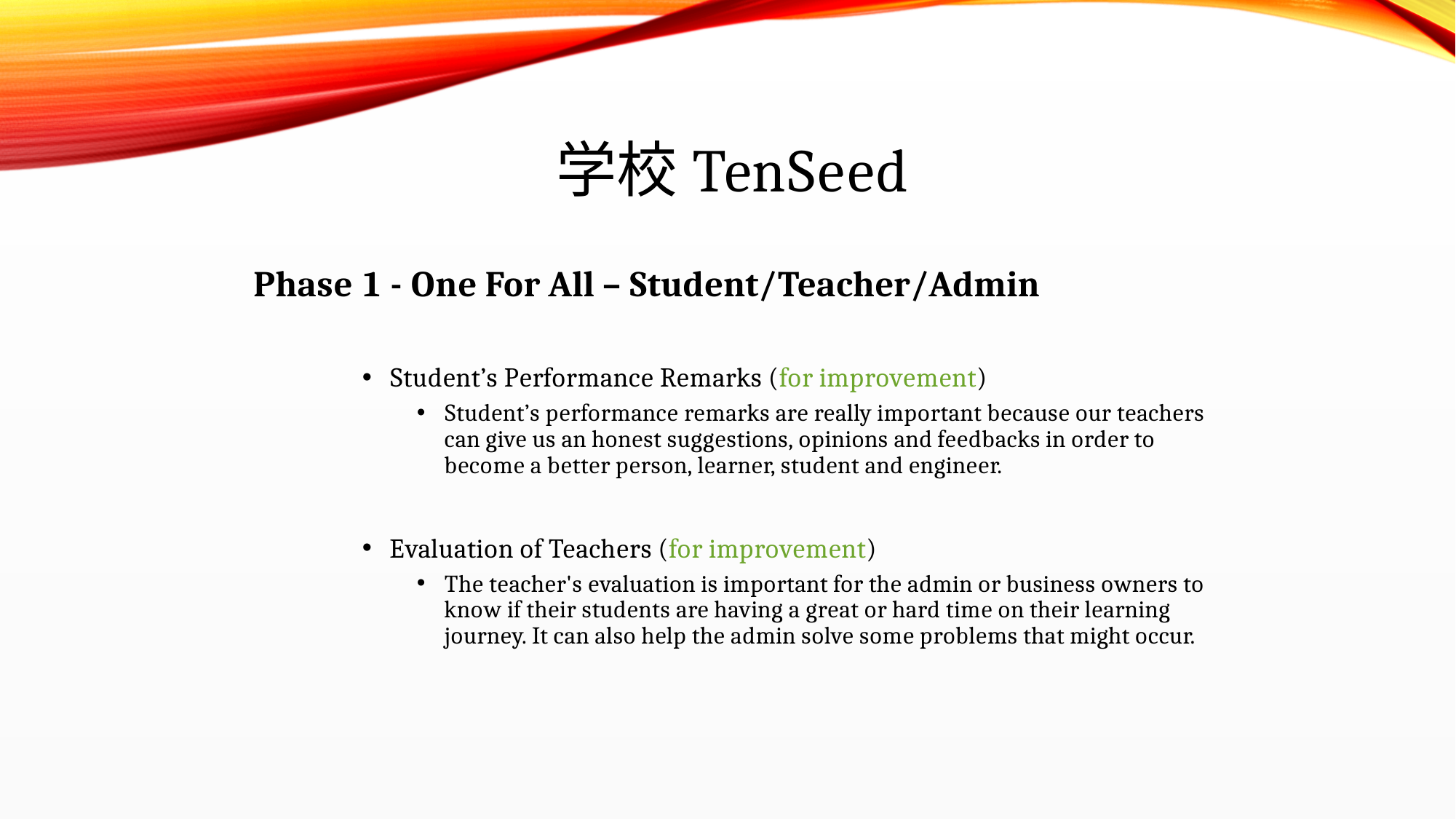

# 学校TenSeed
Phase 1 - One For All – Student/Teacher/Admin

Student’s Performance Remarks (for improvement)
Student’s performance remarks are really important because our teachers can give us an honest suggestions, opinions and feedbacks in order to become a better person, learner, student and engineer.

Evaluation of Teachers (for improvement)
The teacher's evaluation is important for the admin or business owners to know if their students are having a great or hard time on their learning journey. It can also help the admin solve some problems that might occur.